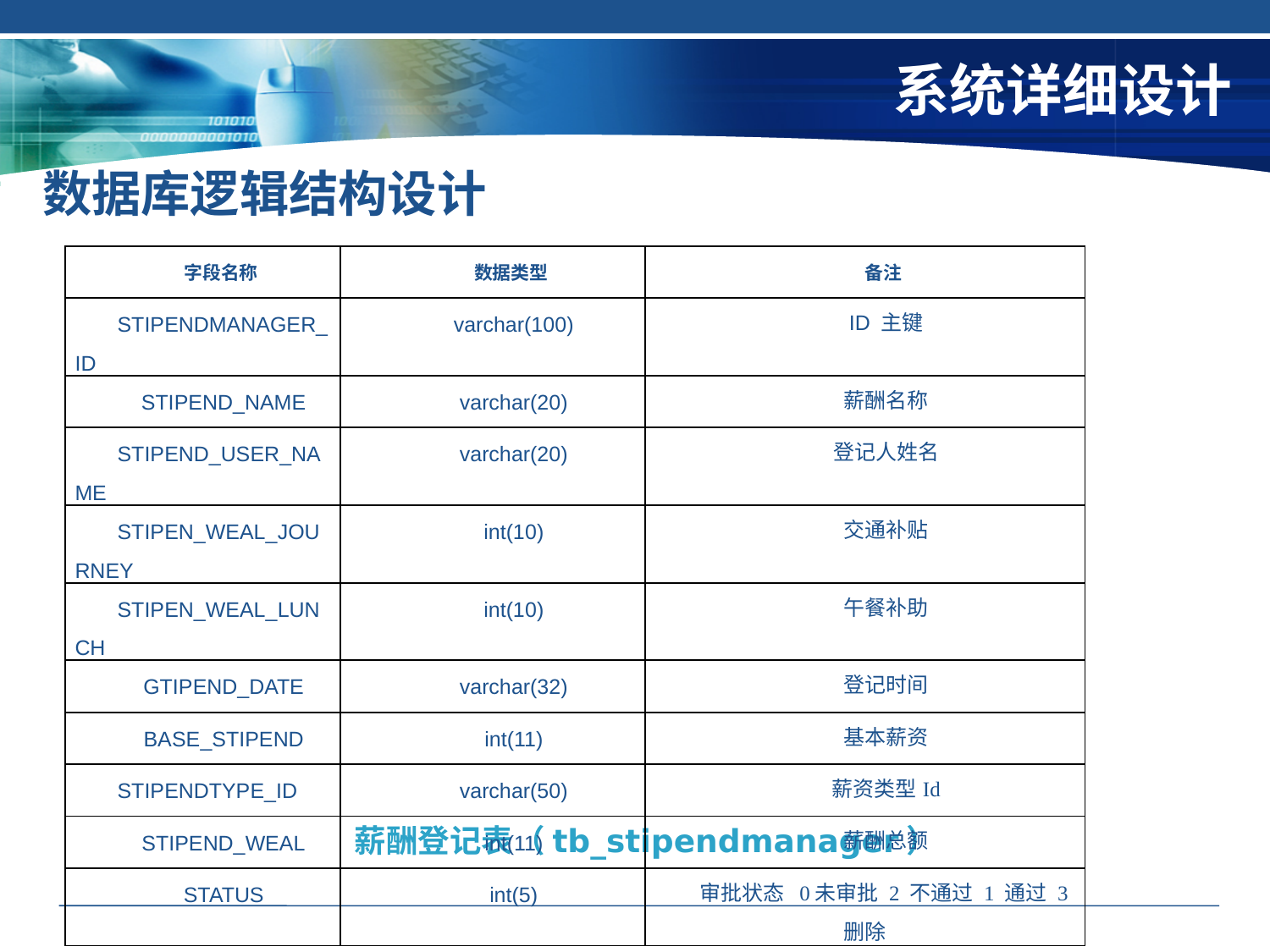

# 系统详细设计
数据库逻辑结构设计

薪酬登记表（tb_stipendmanager）

| 字段名称 | 数据类型 | 备注 |
| --- | --- | --- |
| STIPENDMANAGER\_ID | varchar(100) | ID 主键 |
| STIPEND\_NAME | varchar(20) | 薪酬名称 |
| STIPEND\_USER\_NAME | varchar(20) | 登记人姓名 |
| STIPEN\_WEAL\_JOURNEY | int(10) | 交通补贴 |
| STIPEN\_WEAL\_LUNCH | int(10) | 午餐补助 |
| GTIPEND\_DATE | varchar(32) | 登记时间 |
| BASE\_STIPEND | int(11) | 基本薪资 |
| STIPENDTYPE\_ID | varchar(50) | 薪资类型Id |
| STIPEND\_WEAL | int(11) | 薪酬总额 |
| STATUS | int(5) | 审批状态 0未审批 2 不通过 1 通过 3删除 |